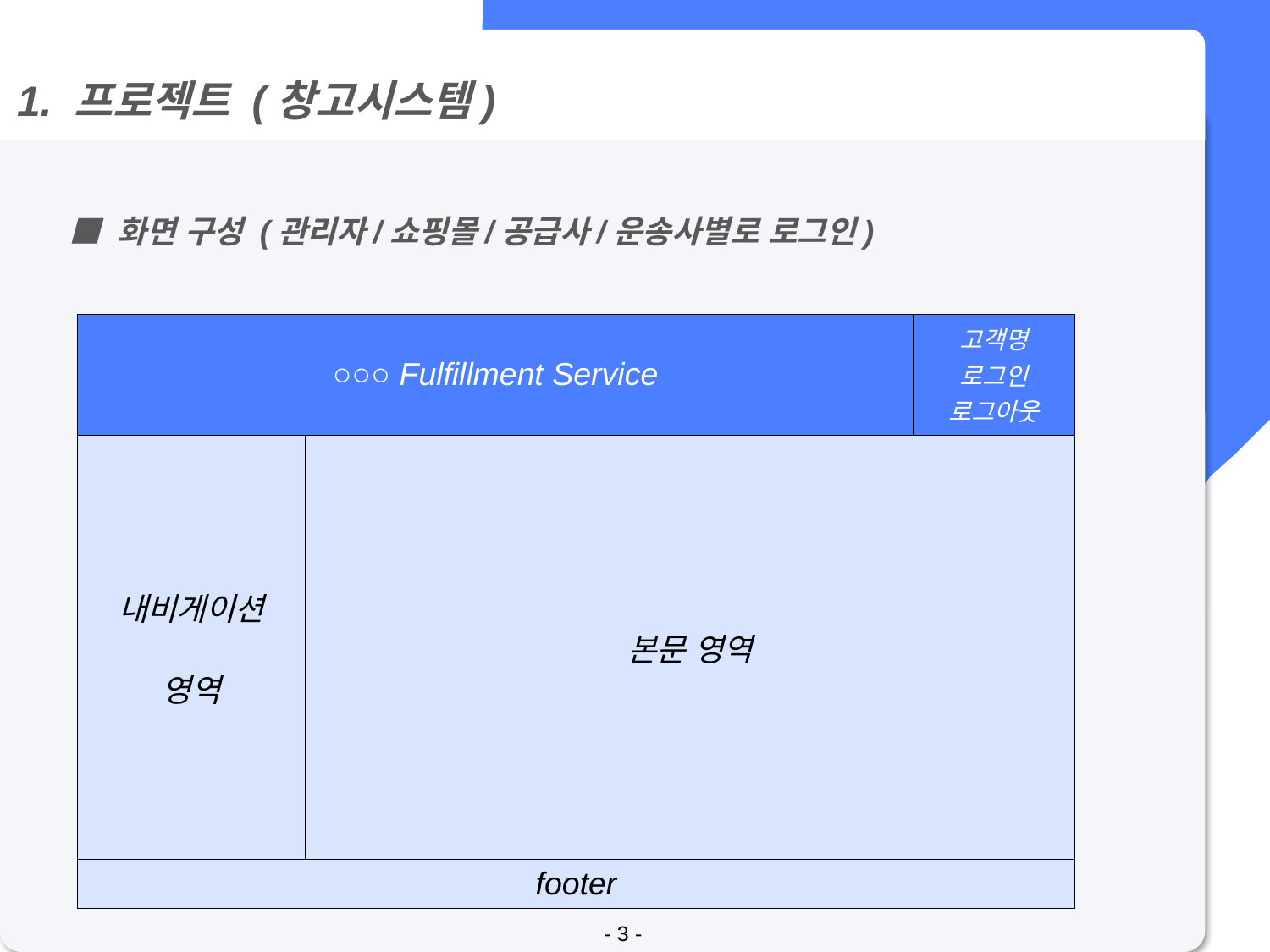

1. 프로젝트 (창고시스템)

■ 화면 구성 (관리자/쇼핑몰/공급사/운송사별로 로그인)
| ○○○ Fulfillment Service |  | 고객명 로그인 로그아웃 |
| --- | --- | --- |
| 내비게이션 영역 | 본문 영역 |  |
| footer |  |  |
- 3 -